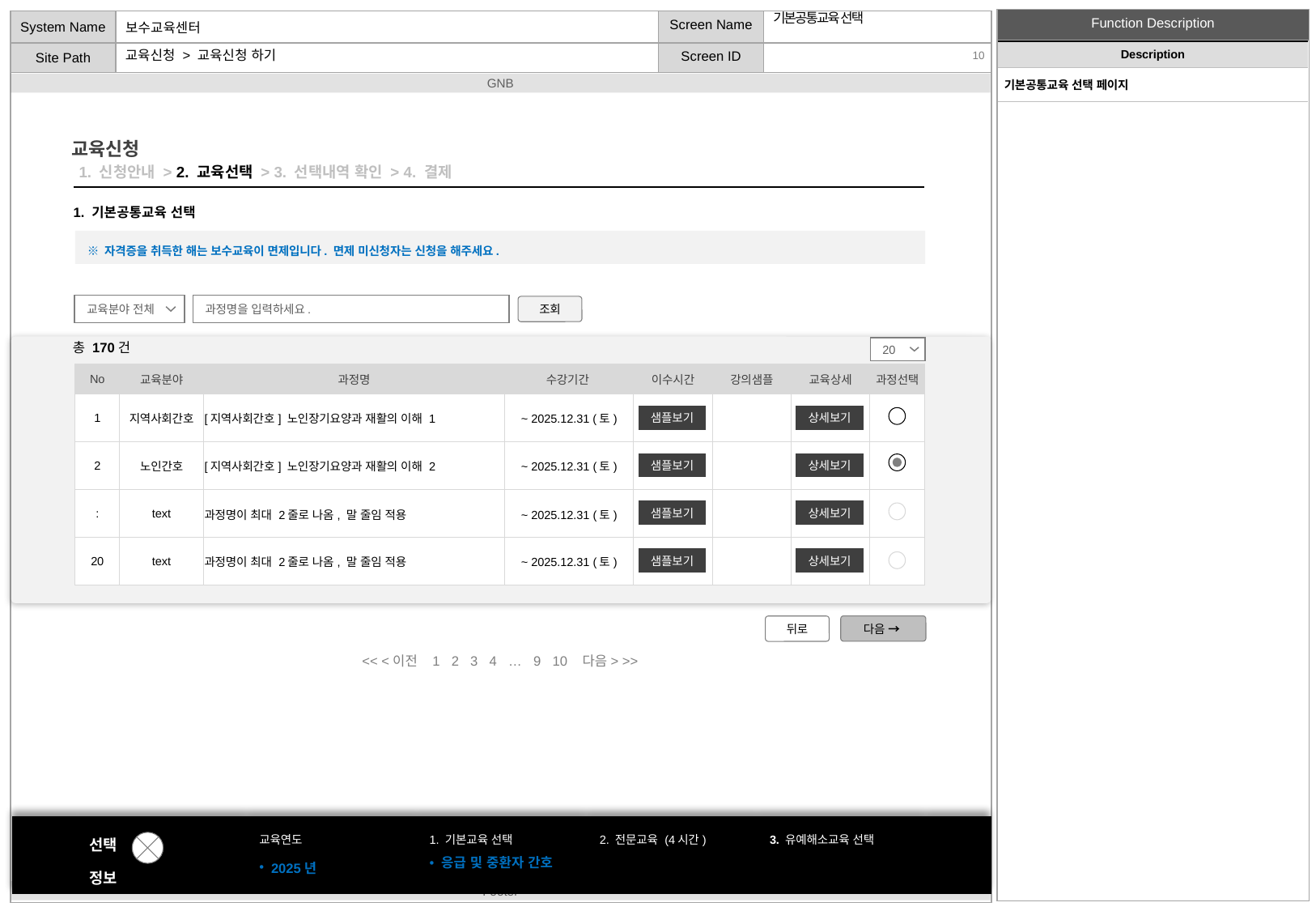

기본공통교육 선택
| Description |
| --- |
| 기본공통교육 선택 페이지 |

# 교육신청 > 교육신청 하기
교육신청
1. 신청안내 > 2. 교육선택 > 3. 선택내역 확인 > 4. 결제
1. 기본공통교육 선택
※ 자격증을 취득한 해는 보수교육이 면제입니다. 면제 미신청자는 신청을 해주세요.
교육분야 전체

과정명을 입력하세요.
조회
총 170건

20

| No | 교육분야 | 과정명 | 수강기간 | 이수시간 | 강의샘플 | 교육상세 | 과정선택 |
| --- | --- | --- | --- | --- | --- | --- | --- |
| 1 | 지역사회간호 | [지역사회간호] 노인장기요양과 재활의 이해 1 | ~ 2025.12.31 (토) | 4:00 |  |  |  |
| 2 | 노인간호 | [지역사회간호] 노인장기요양과 재활의 이해 2 | ~ 2025.12.31 (토) | 4:00 |  |  |  |
| : | text | 과정명이 최대 2줄로 나옴, 말 줄임 적용 | ~ 2025.12.31 (토) | 4:00 |  |  |  |
| 20 | text | 과정명이 최대 2줄로 나옴, 말 줄임 적용 | ~ 2025.12.31 (토) | 4:00 |  |  |  |
샘플보기
상세보기

샘플보기
상세보기
샘플보기
상세보기
샘플보기
상세보기
뒤로
다음 →
<< <이전   1   2   3   4   …   9   10   다음> >>
|  | 선택 정보 | 교육연도 2025년 | 1. 기본교육 선택 응급 및 중환자 간호 | 2. 전문교육 (4시간) | 3. 유예해소교육 선택 |  |
| --- | --- | --- | --- | --- | --- | --- |